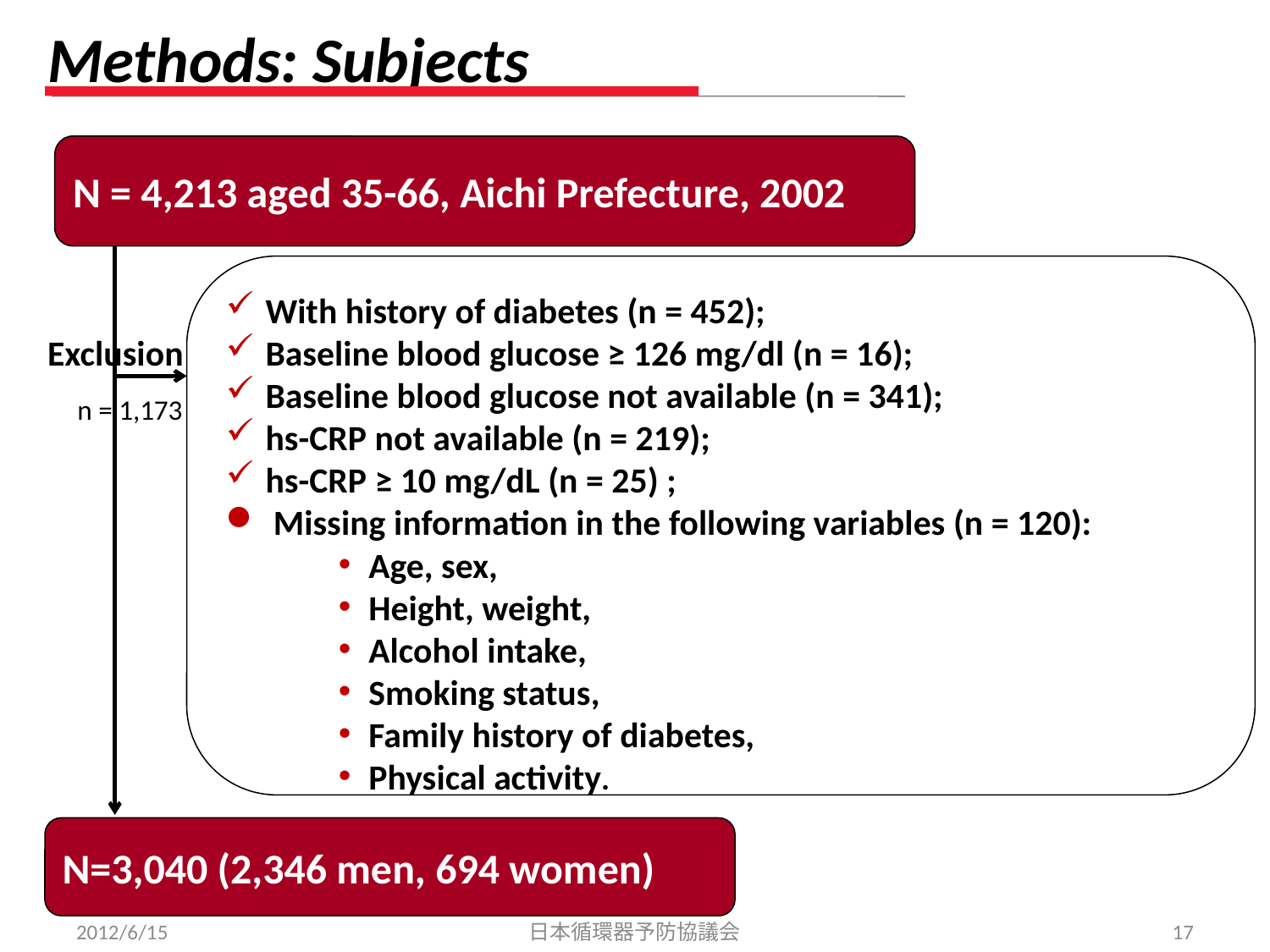

Methods: Subjects

N = 4,213 aged 35-66, Aichi Prefecture, 2002
With history of diabetes (n = 452);
Baseline blood glucose ≥ 126 mg/dl (n = 16);
Baseline blood glucose not available (n = 341);
hs-CRP not available (n = 219);
hs-CRP ≥ 10 mg/dL (n = 25) ;
Missing information in the following variables (n = 120):
Age, sex,
Height, weight,
Alcohol intake,
Smoking status,
Family history of diabetes,
Physical activity.

Exclusion
n = 1,173
N=3,040 (2,346 men, 694 women)
2012/6/15
日本循環器予防協議会
17